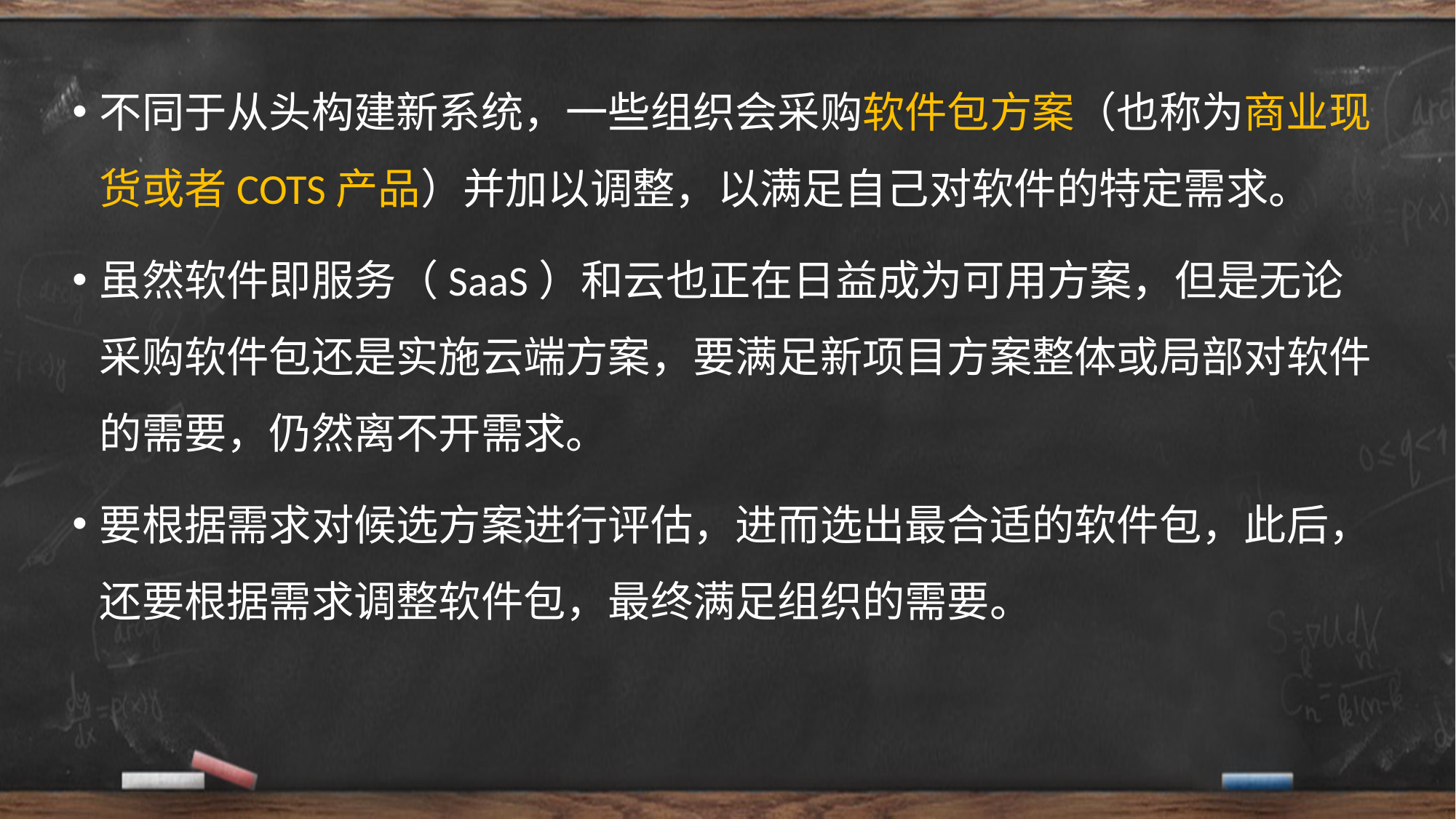

不同于从头构建新系统，一些组织会采购软件包方案（也称为商业现货或者COTS产品）并加以调整，以满足自己对软件的特定需求。
虽然软件即服务（SaaS）和云也正在日益成为可用方案，但是无论采购软件包还是实施云端方案，要满足新项目方案整体或局部对软件的需要，仍然离不开需求。
要根据需求对候选方案进行评估，进而选出最合适的软件包，此后，还要根据需求调整软件包，最终满足组织的需要。